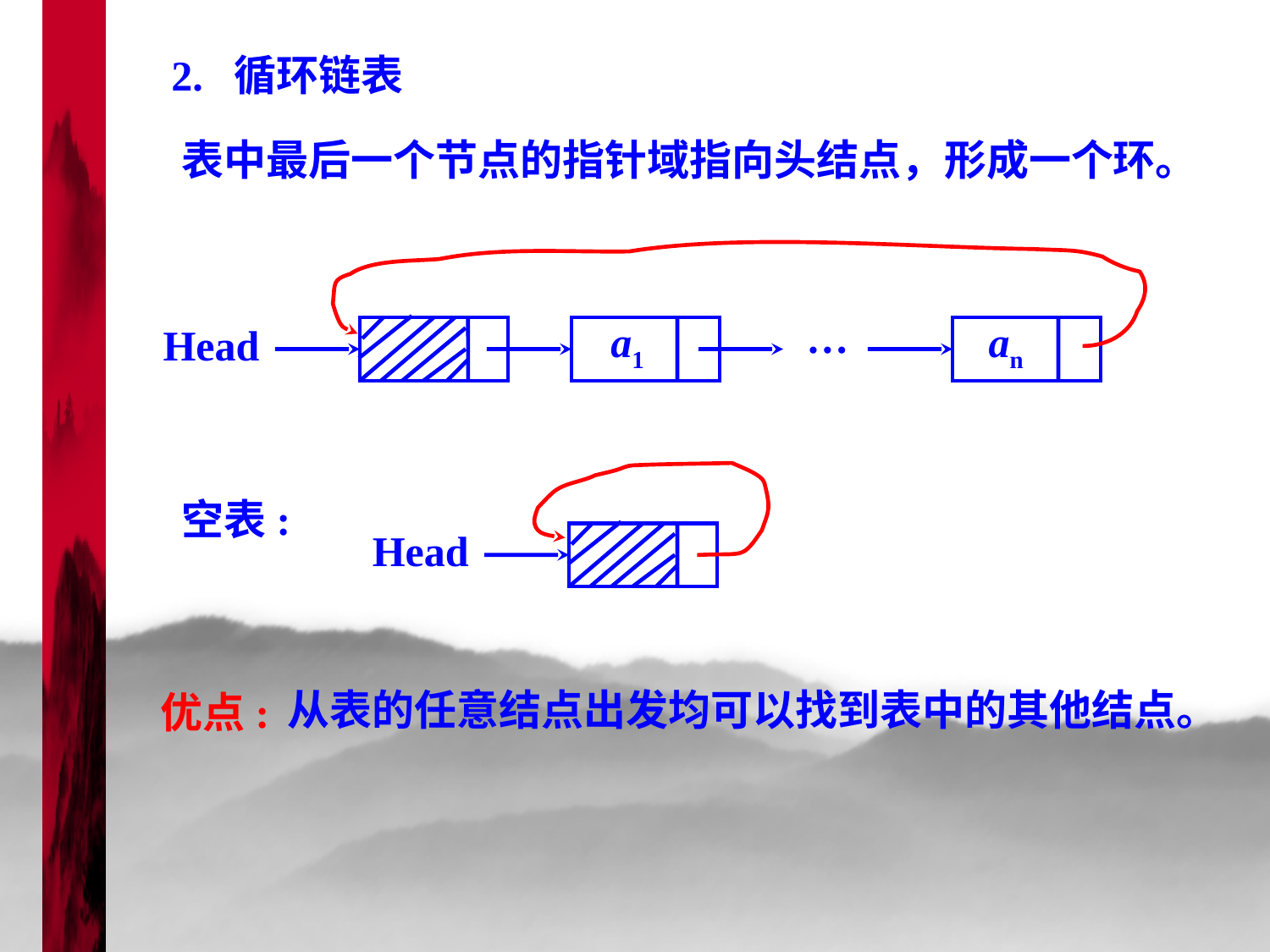

2.  循环链表
表中最后一个节点的指针域指向头结点，形成一个环。

…
a1
an
Head

0

空表:
Head

从表的任意结点出发均可以找到表中的其他结点。
优点: